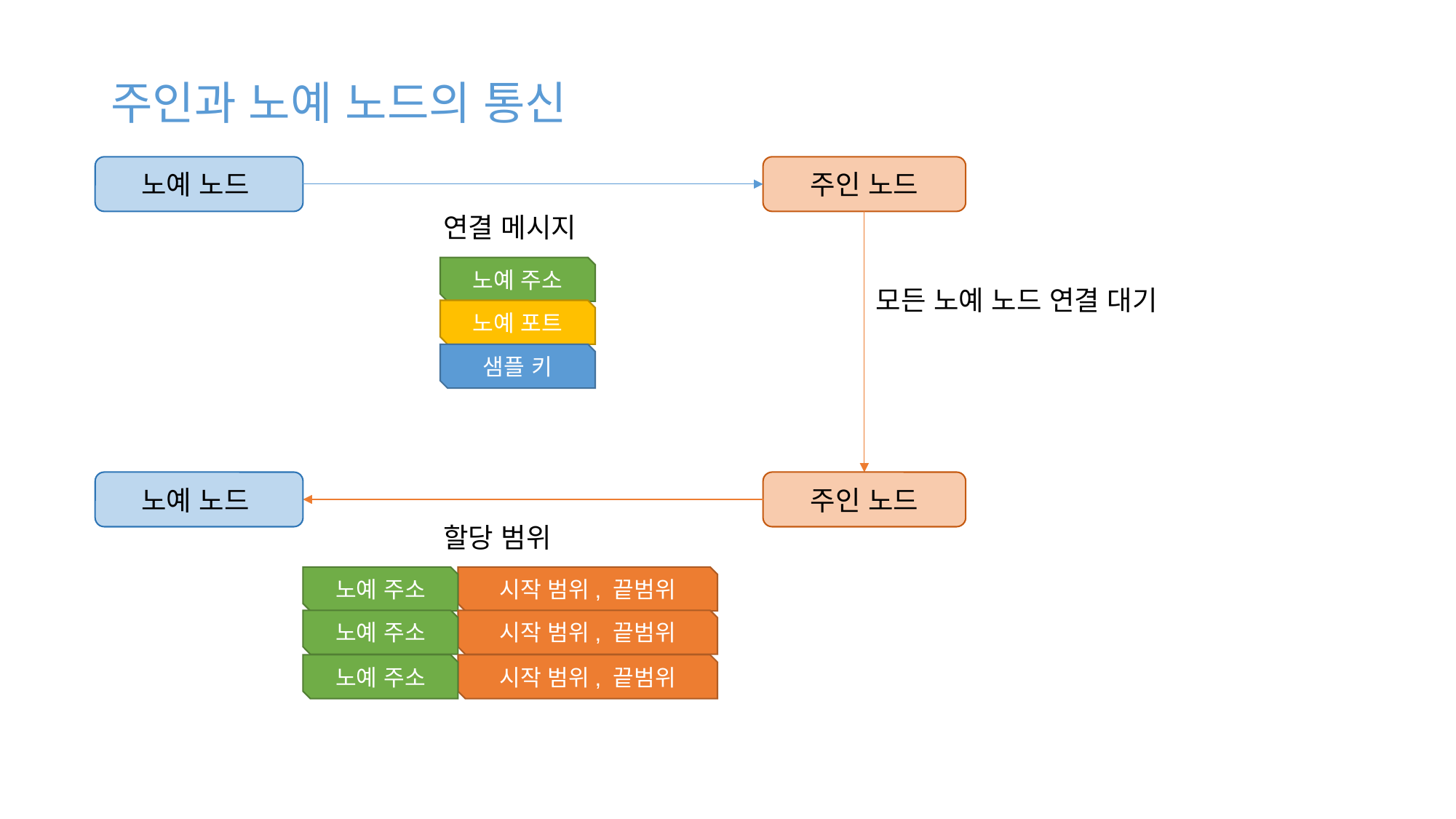

주인과 노예 노드의 통신
노예 노드
주인 노드
연결 메시지
노예 주소
노예 포트
샘플 키
모든 노예 노드 연결 대기
노예 노드
주인 노드
할당 범위
노예 주소
시작 범위, 끝범위
노예 주소
시작 범위, 끝범위
노예 주소
시작 범위, 끝범위